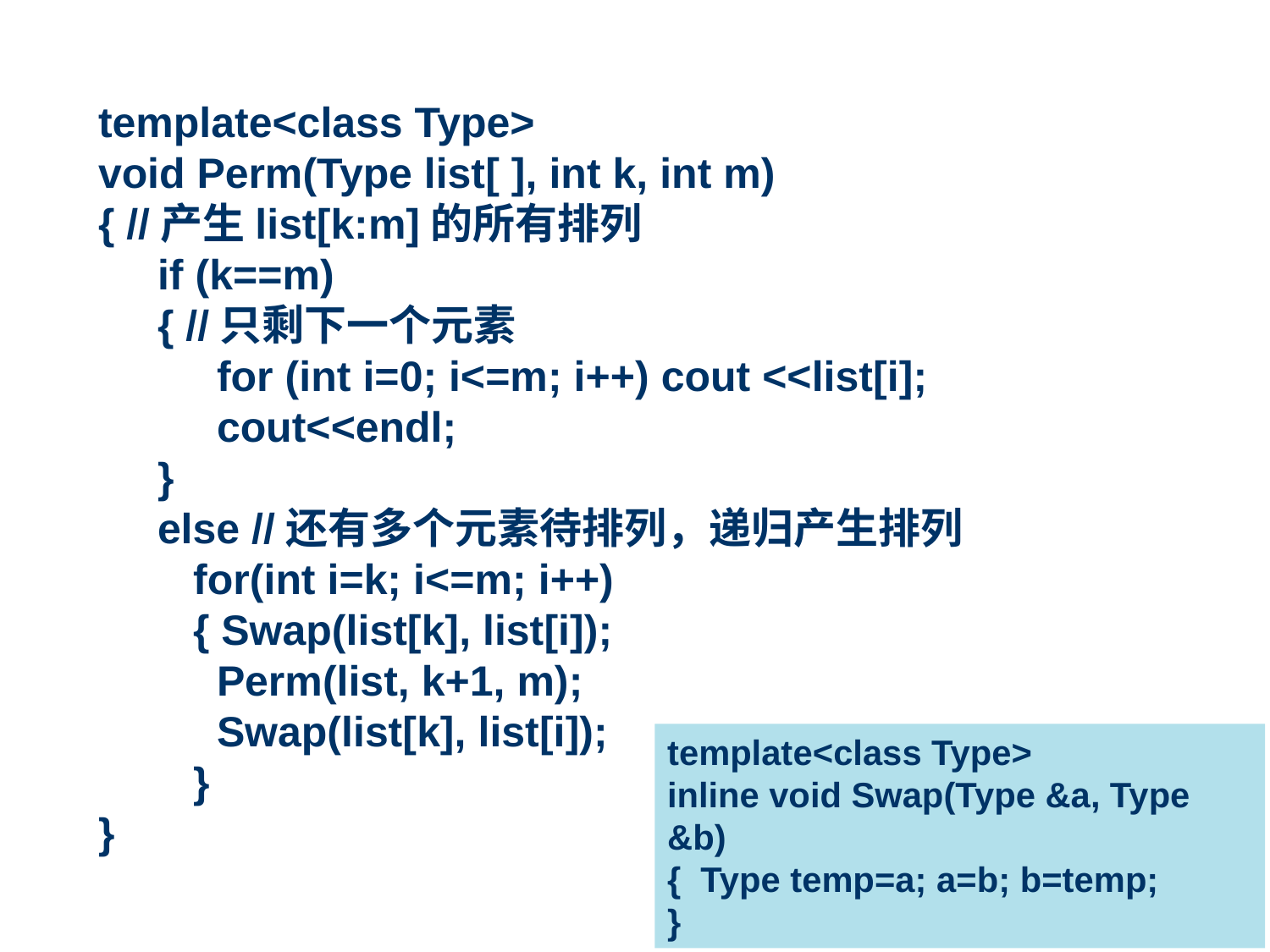

template<class Type>
void Perm(Type list[ ], int k, int m)
{ //产生list[k:m]的所有排列
     if (k==m)
     { //只剩下一个元素
          for (int i=0; i<=m; i++) cout <<list[i];
          cout<<endl;
     }
     else //还有多个元素待排列，递归产生排列
        for(int i=k; i<=m; i++)
        { Swap(list[k], list[i]);
          Perm(list, k+1, m);
          Swap(list[k], list[i]);
        }
}

template<class Type>
inline void Swap(Type &a, Type &b)
{  Type temp=a; a=b; b=temp;
}